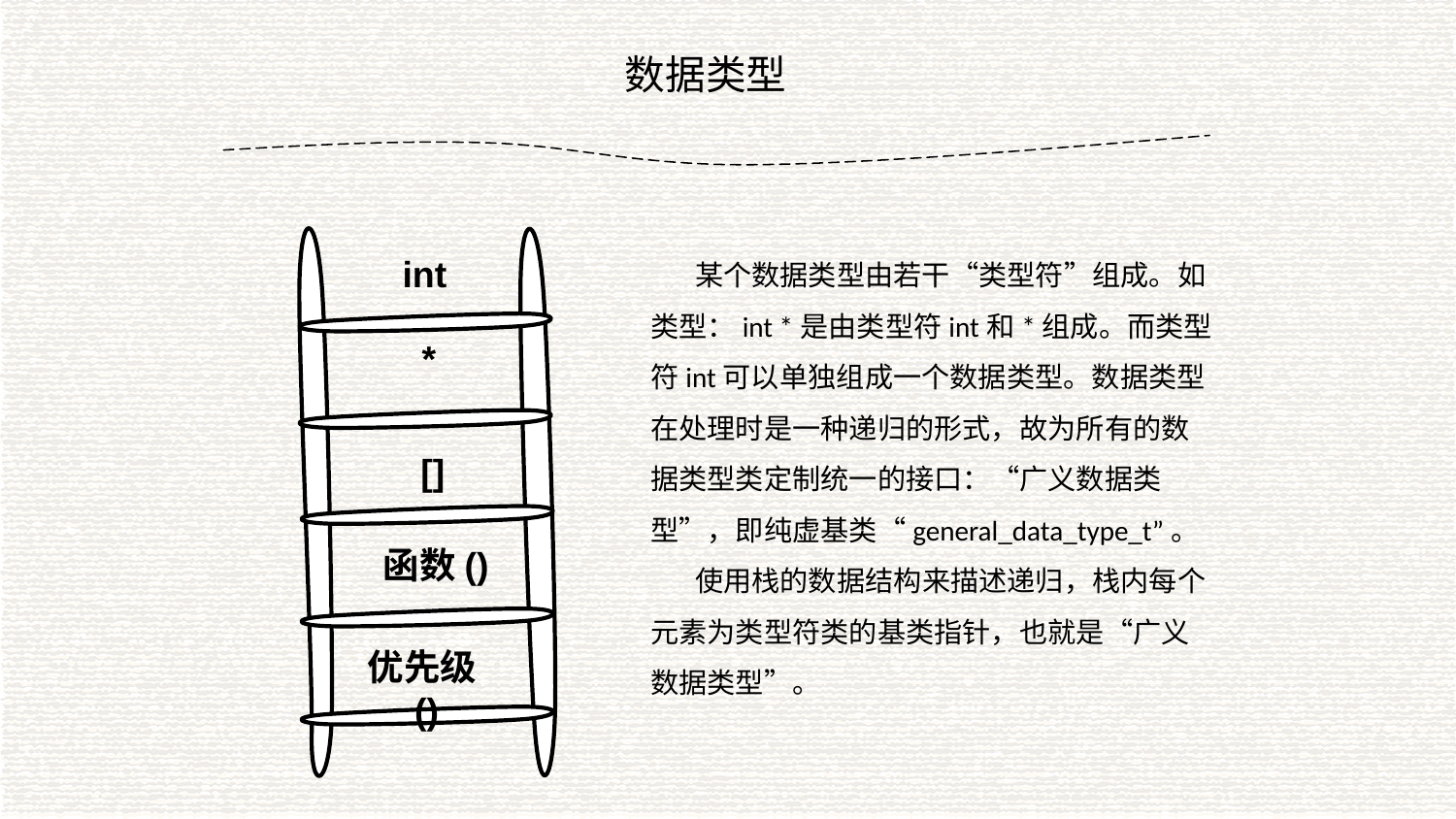

数据类型

      某个数据类型由若干“类型符”组成。如类型：int *是由类型符int和*组成。而类型符int可以单独组成一个数据类型。数据类型在处理时是一种递归的形式，故为所有的数据类型类定制统一的接口：“广义数据类型”，即纯虚基类“general_data_type_t”。
      使用栈的数据结构来描述递归，栈内每个元素为类型符类的基类指针，也就是“广义数据类型”。

int
*
[]
函数()
优先级()